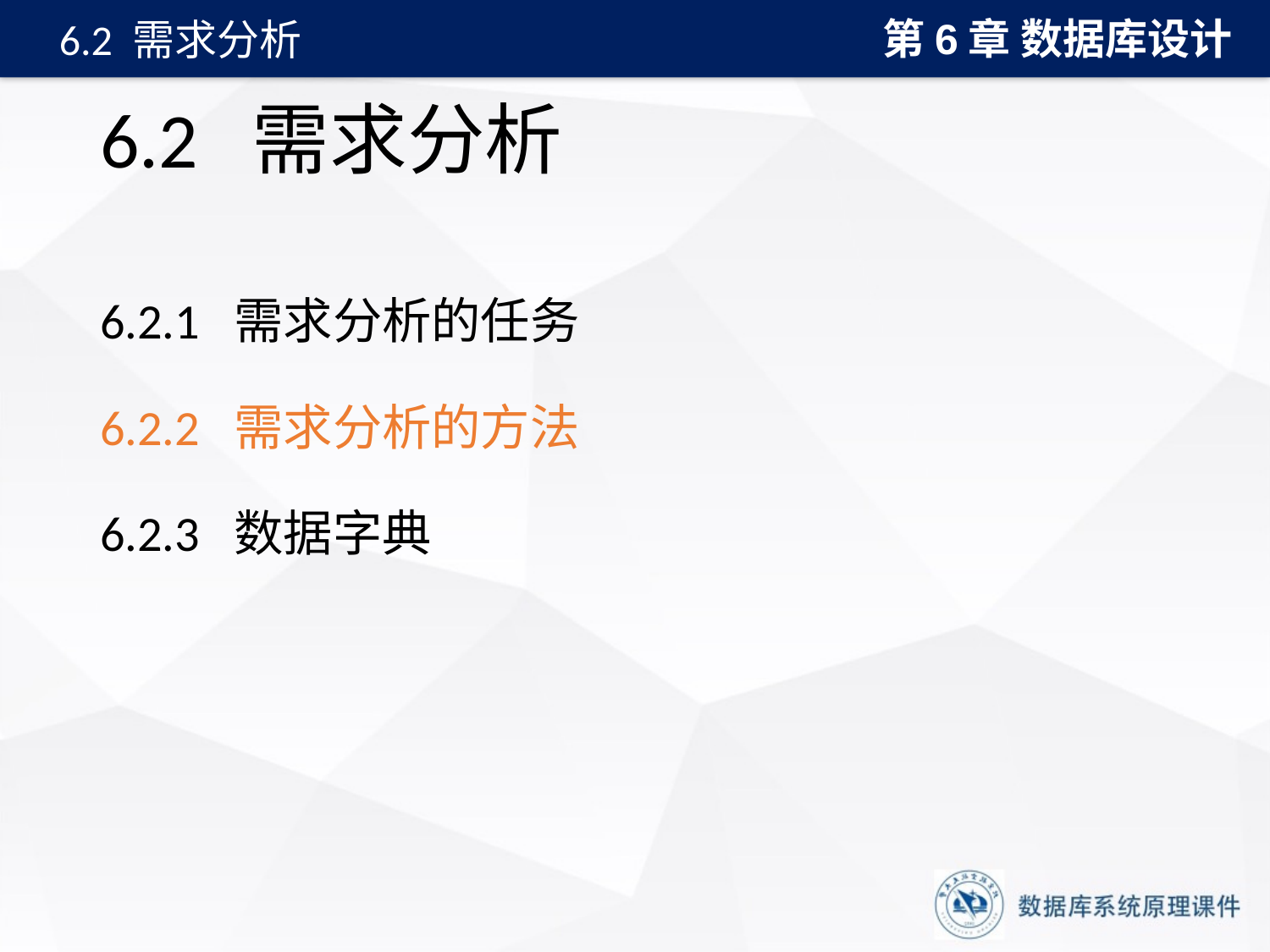

第6章 数据库设计
6.2 需求分析
# 6.2  需求分析
6.2.1  需求分析的任务
6.2.2  需求分析的方法
6.2.3  数据字典